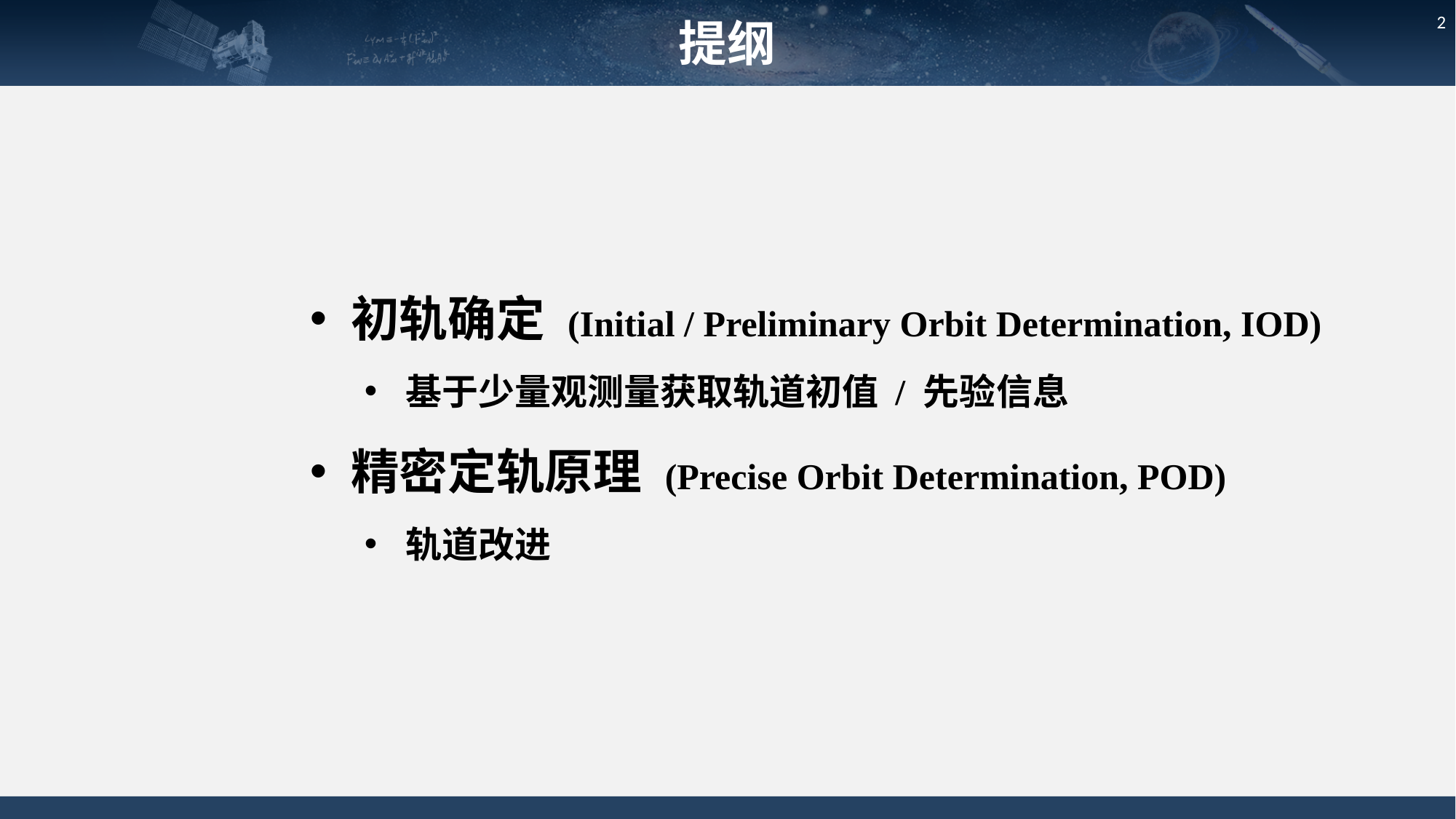

提纲
2
初轨确定 (Initial / Preliminary Orbit Determination, IOD)
基于少量观测量获取轨道初值 / 先验信息
精密定轨原理 (Precise Orbit Determination, POD)
轨道改进